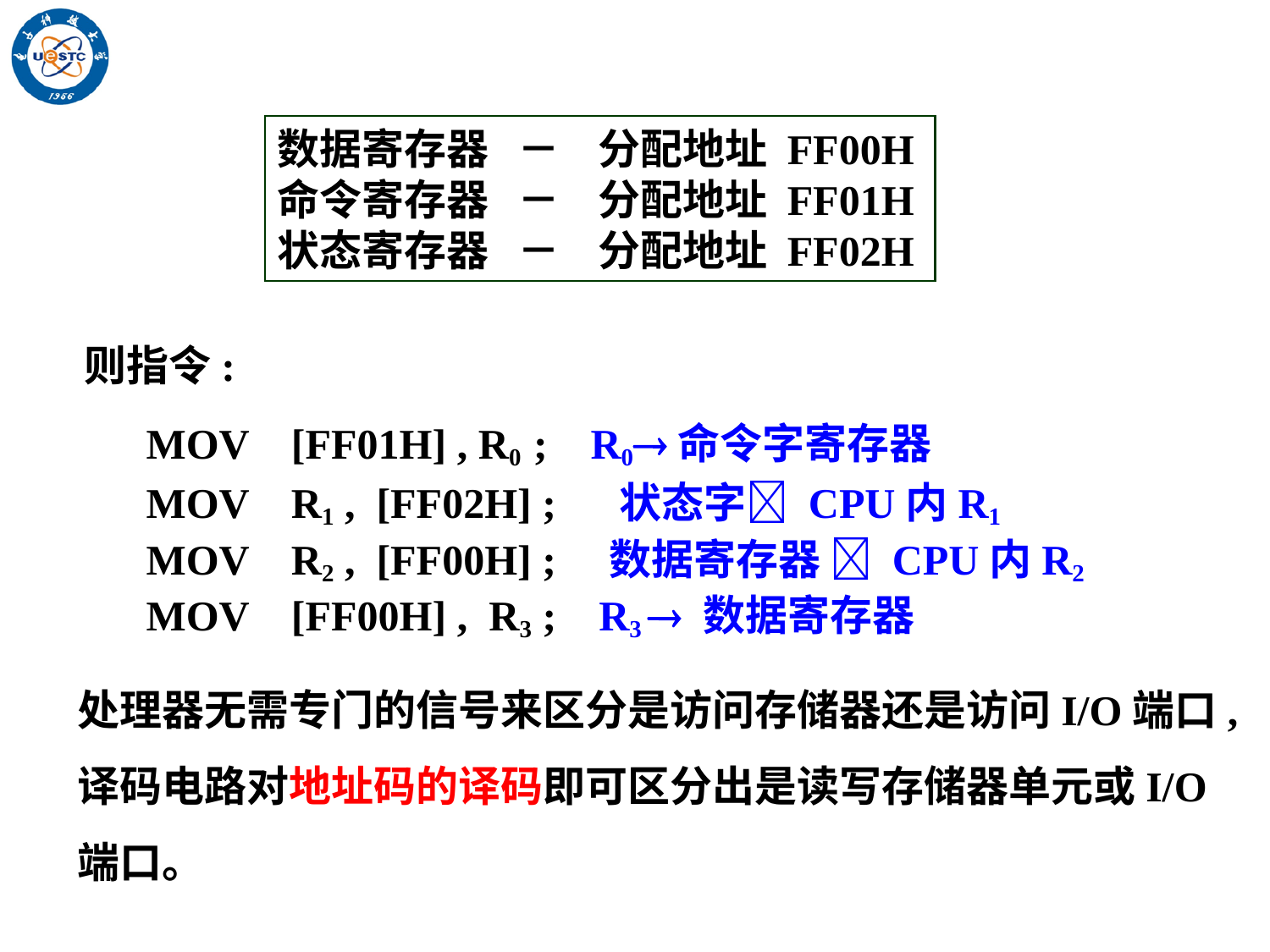

数据寄存器   －    分配地址 FF00H
命令寄存器   －    分配地址 FF01H
状态寄存器   －    分配地址 FF02H
则指令:
MOV    [FF01H] , R0  ;       R0→命令字寄存器
MOV    R1 ,  [FF02H] ;     状态字→ CPU内R1
MOV    R2 ,  [FF00H] ;    数据寄存器 → CPU内R2
MOV    [FF00H] ,  R3 ;    R3 → 数据寄存器
处理器无需专门的信号来区分是访问存储器还是访问I/O端口, 译码电路对地址码的译码即可区分出是读写存储器单元或I/O端口。